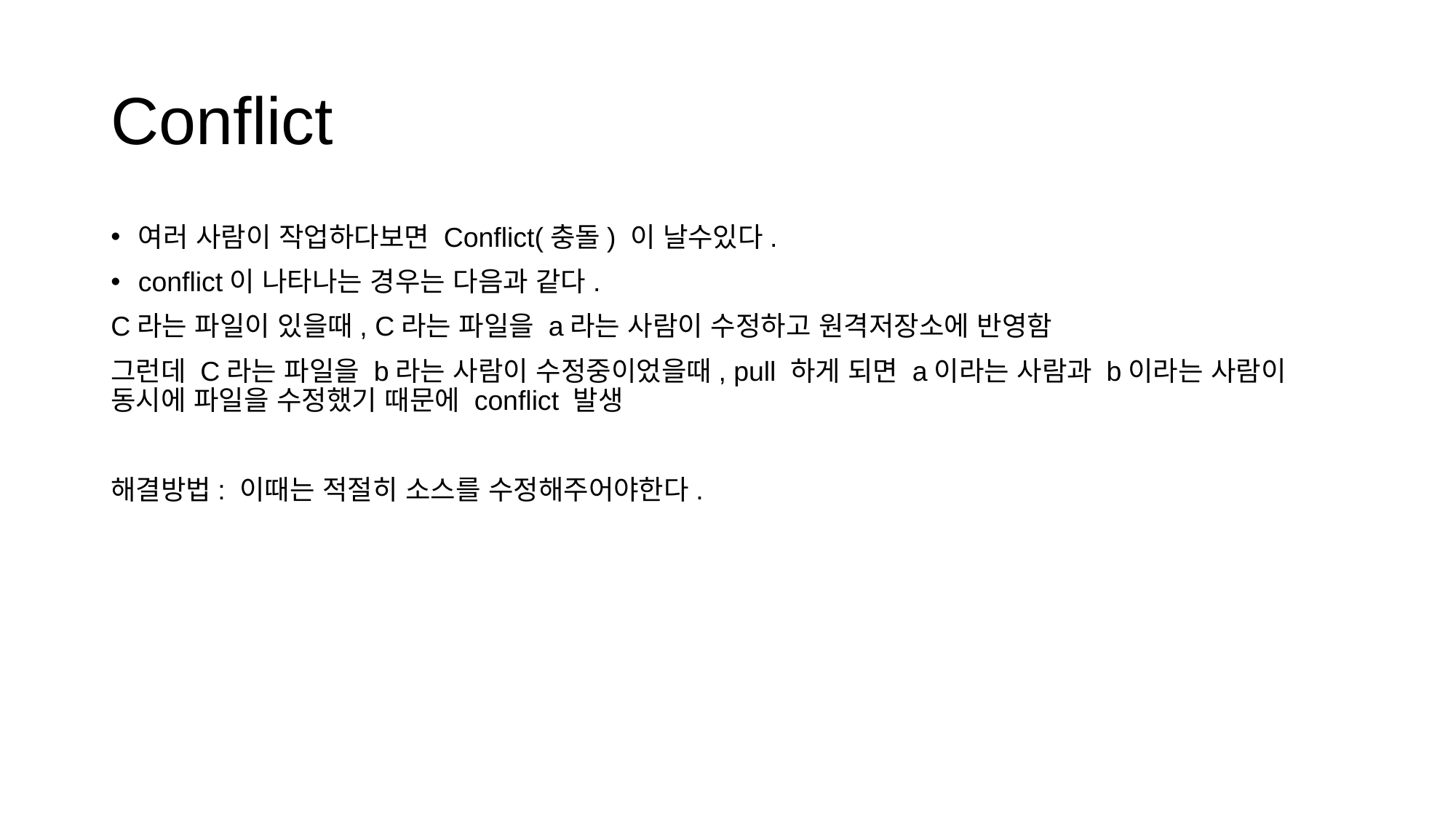

# Conflict
여러 사람이 작업하다보면 Conflict(충돌) 이 날수있다.
conflict이 나타나는 경우는 다음과 같다.
C라는 파일이 있을때, C라는 파일을 a라는 사람이 수정하고 원격저장소에 반영함
그런데 C라는 파일을 b라는 사람이 수정중이었을때, pull 하게 되면 a이라는 사람과 b이라는 사람이 동시에 파일을 수정했기 때문에 conflict 발생

해결방법: 이때는 적절히 소스를 수정해주어야한다.